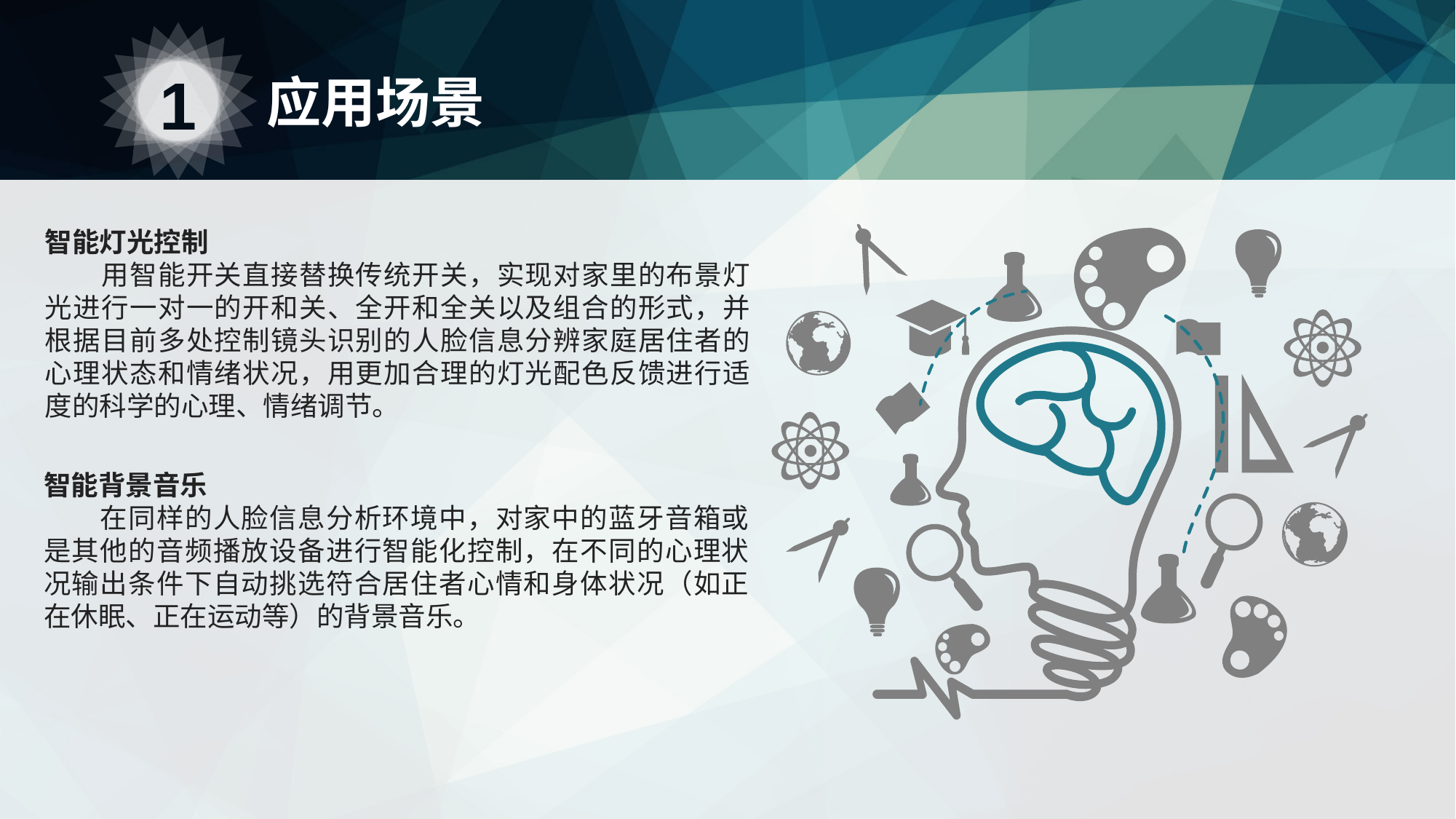

1
应用场景
智能灯光控制
　　用智能开关直接替换传统开关，实现对家里的布景灯光进行一对一的开和关、全开和全关以及组合的形式，并根据目前多处控制镜头识别的人脸信息分辨家庭居住者的心理状态和情绪状况，用更加合理的灯光配色反馈进行适度的科学的心理、情绪调节。

智能背景音乐
　　在同样的人脸信息分析环境中，对家中的蓝牙音箱或是其他的音频播放设备进行智能化控制，在不同的心理状况输出条件下自动挑选符合居住者心情和身体状况（如正在休眠、正在运动等）的背景音乐。